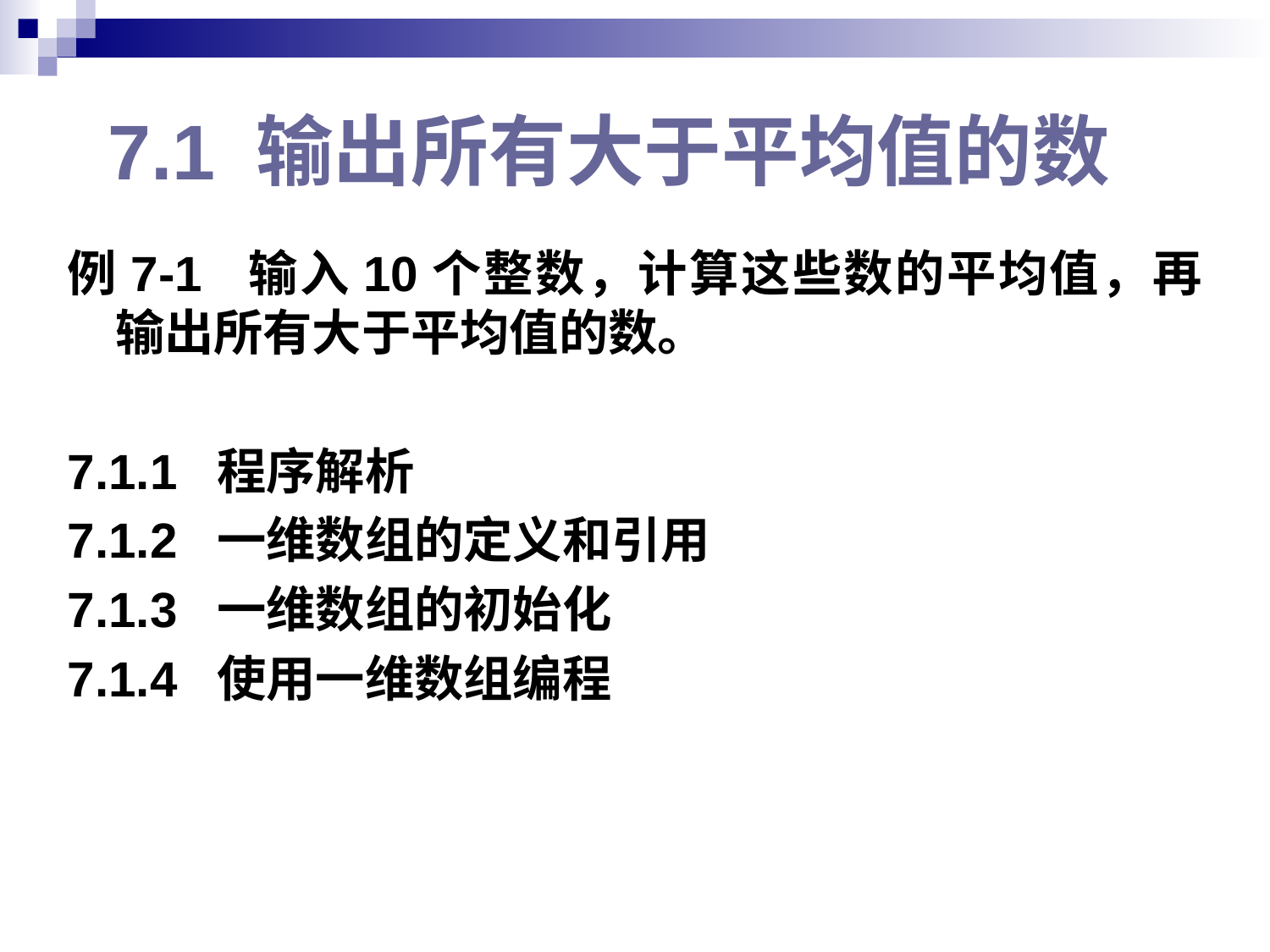

# 7.1 输出所有大于平均值的数
例7-1  输入10个整数，计算这些数的平均值，再输出所有大于平均值的数。

7.1.1  程序解析
7.1.2  一维数组的定义和引用
7.1.3  一维数组的初始化
7.1.4  使用一维数组编程